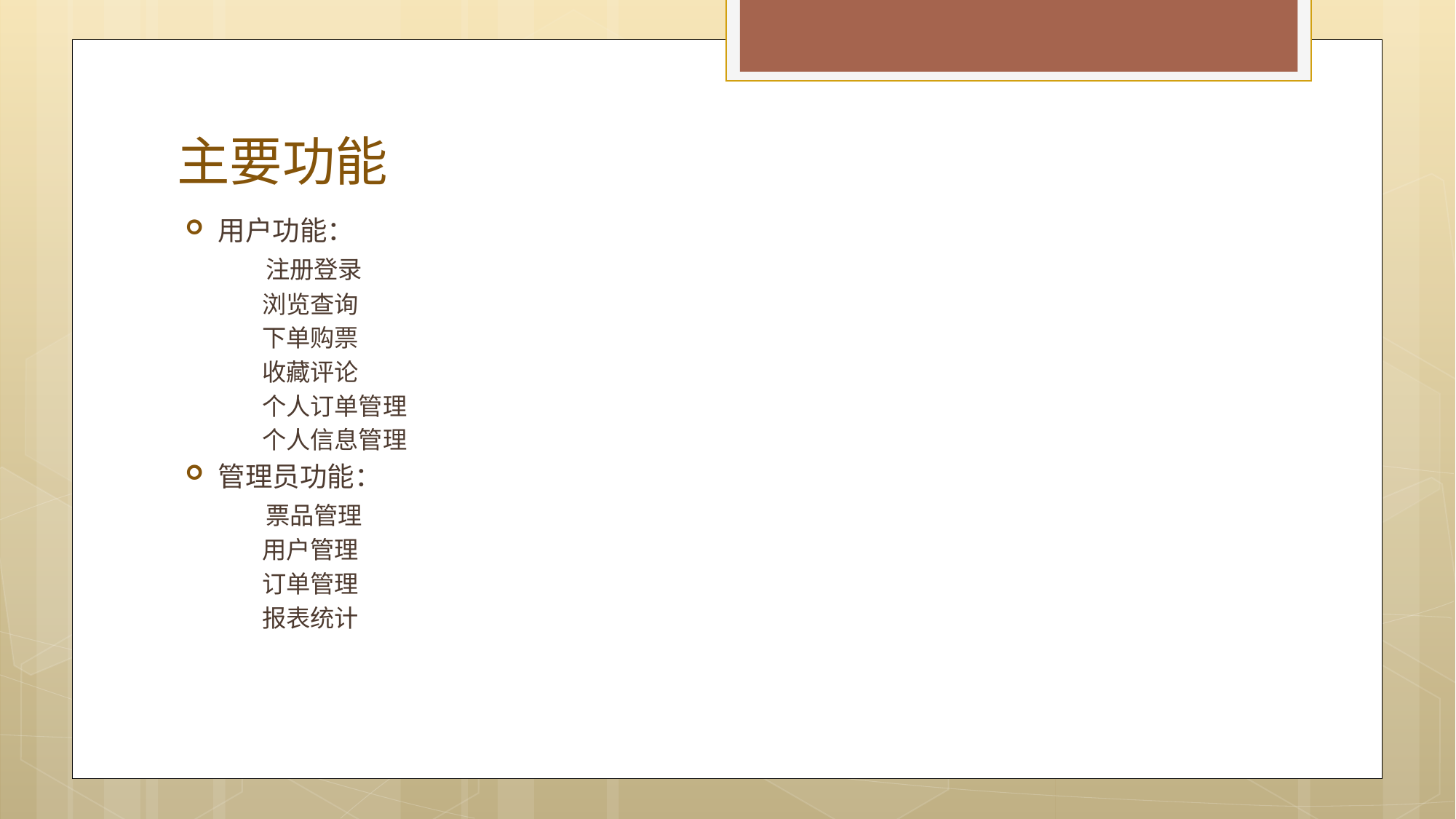

# 主要功能
用户功能：
            注册登录
             浏览查询
             下单购票
             收藏评论
             个人订单管理
             个人信息管理
管理员功能：
            票品管理
             用户管理
             订单管理
             报表统计